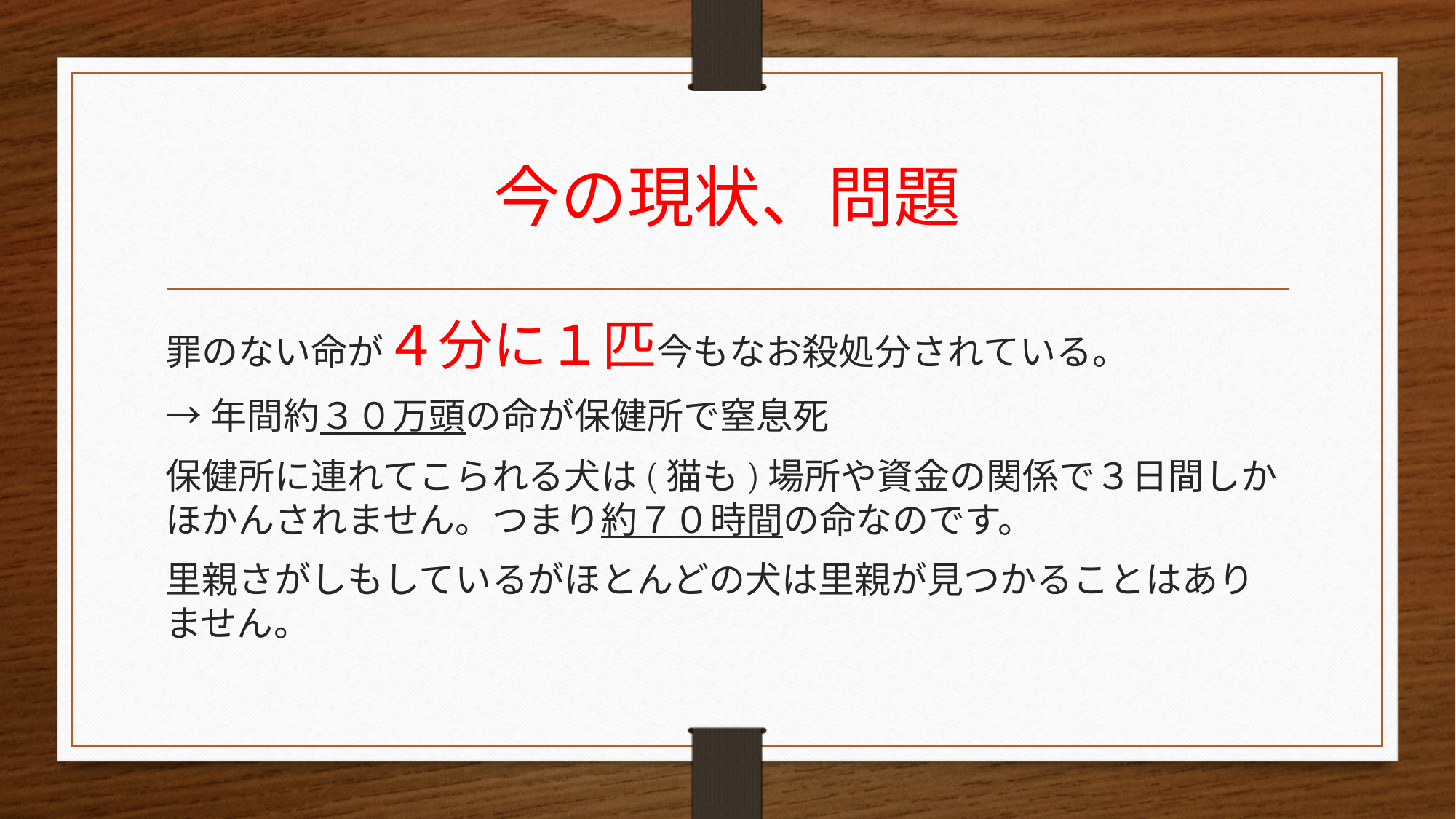

# 今の現状、問題
罪のない命が４分に１匹今もなお殺処分されている。
→年間約３０万頭の命が保健所で窒息死
保健所に連れてこられる犬は(猫も)場所や資金の関係で３日間しかほかんされません。つまり約７０時間の命なのです。
里親さがしもしているがほとんどの犬は里親が見つかることはありません。